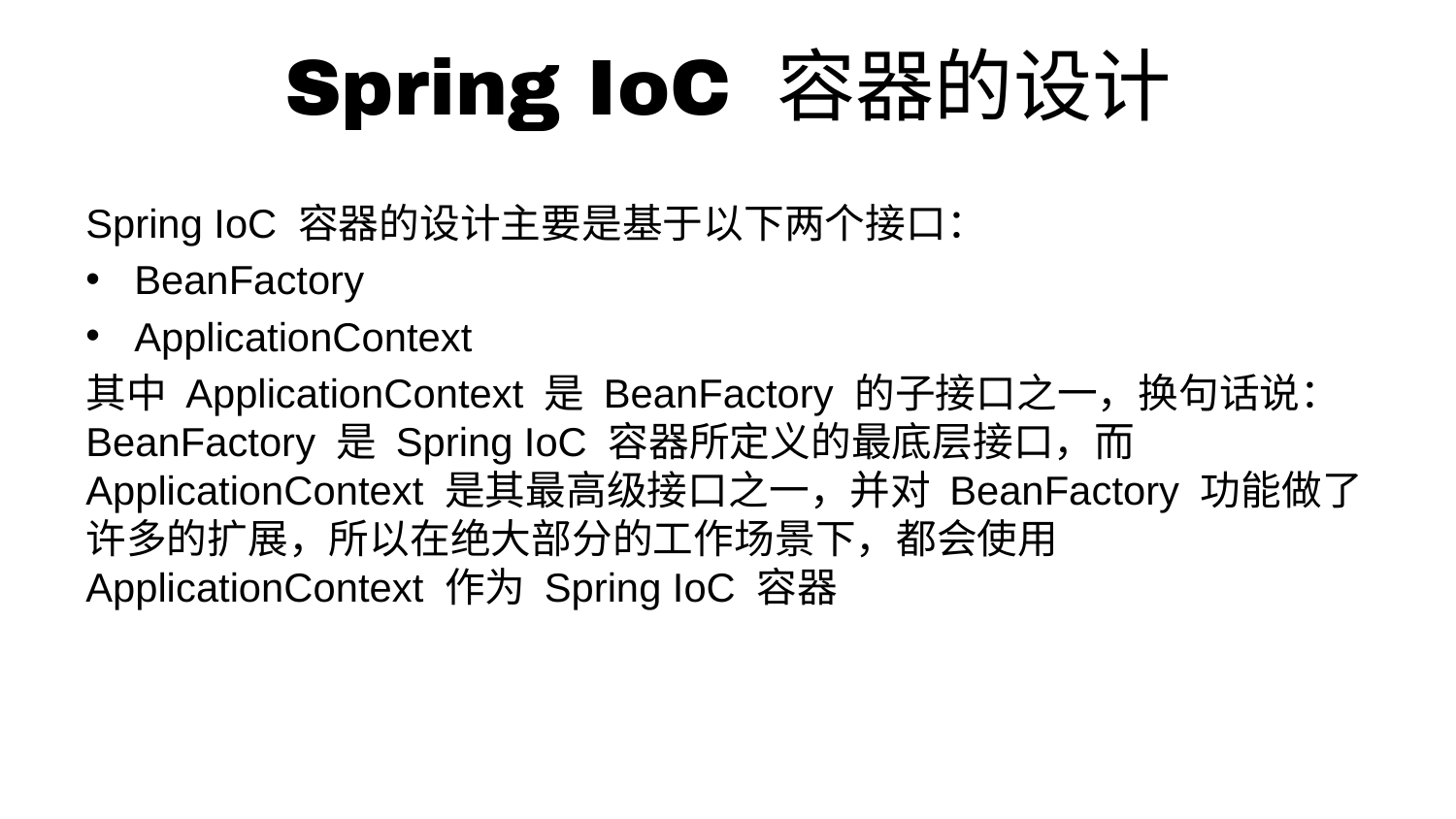

# Spring IoC 容器的设计
Spring IoC 容器的设计主要是基于以下两个接口：
BeanFactory
ApplicationContext
其中 ApplicationContext 是 BeanFactory 的子接口之一，换句话说：BeanFactory 是 Spring IoC 容器所定义的最底层接口，而 ApplicationContext 是其最高级接口之一，并对 BeanFactory 功能做了许多的扩展，所以在绝大部分的工作场景下，都会使用 ApplicationContext 作为 Spring IoC 容器